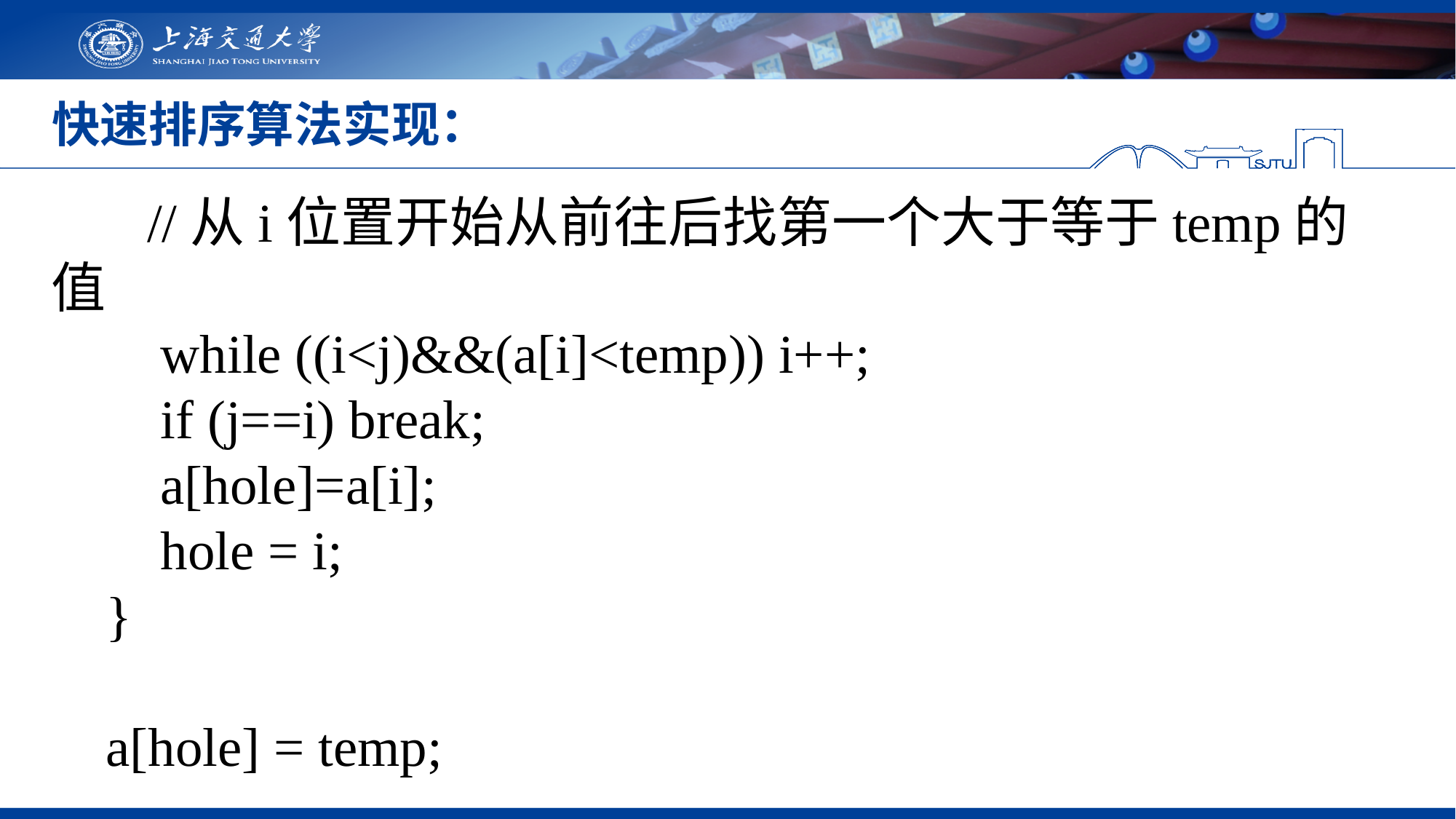

# 快速排序算法实现：
       //从i位置开始从前往后找第一个大于等于temp的值
        while ((i<j)&&(a[i]<temp)) i++;
        if (j==i) break;
        a[hole]=a[i];
        hole = i;
    }

    a[hole] = temp;